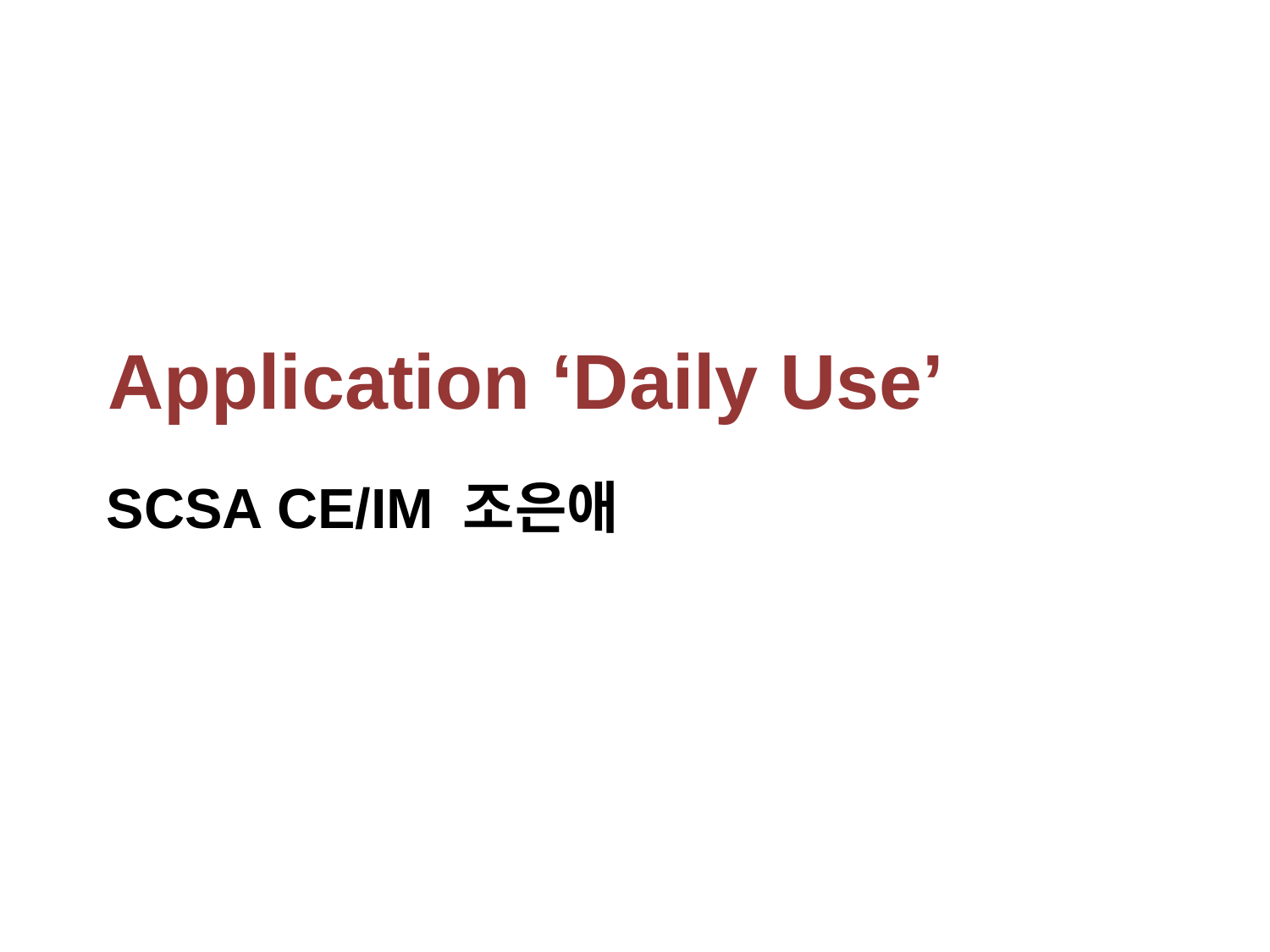

# Application ‘Daily Use’
SCSA CE/IM 조은애